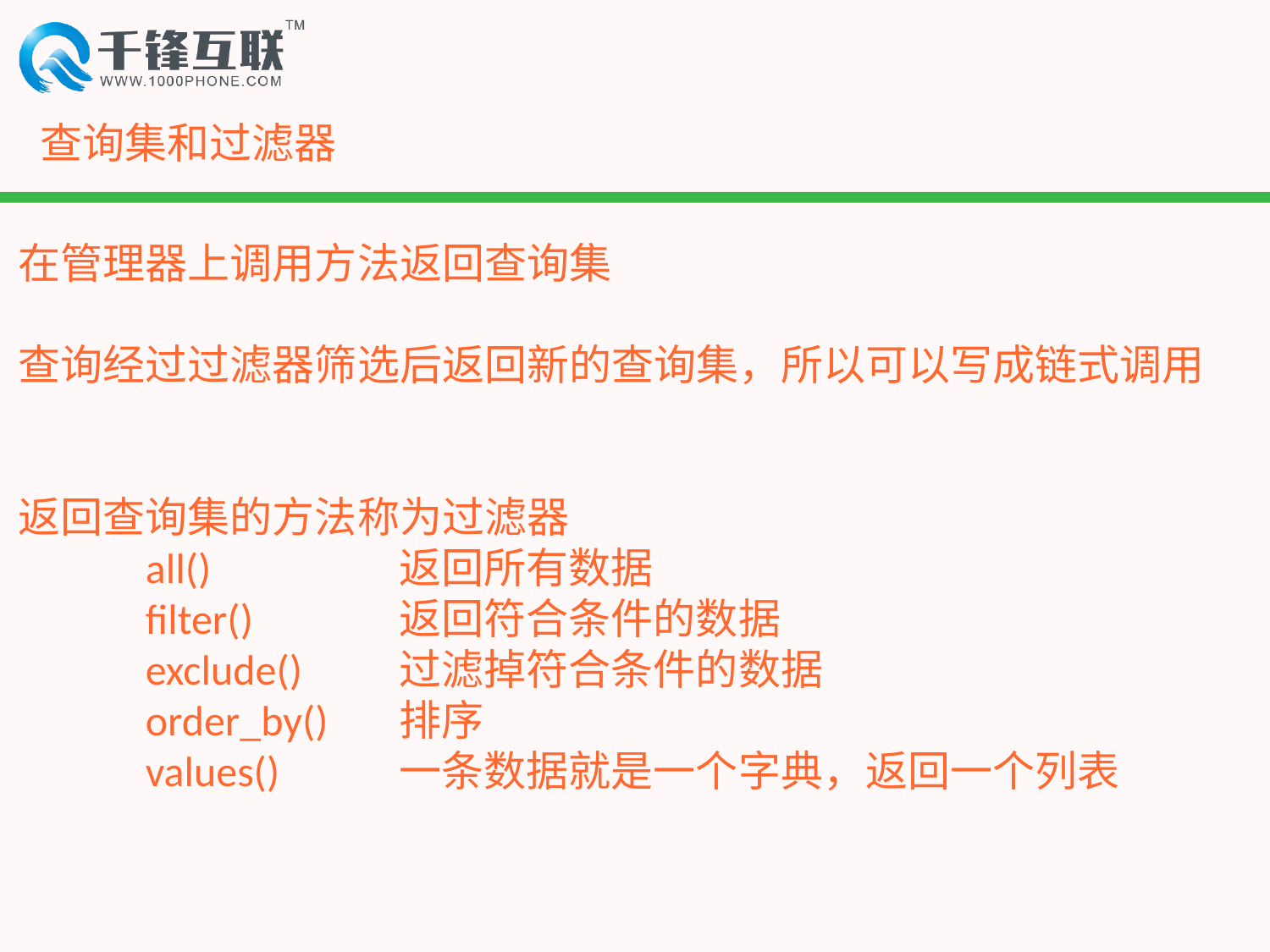

# 查询集和过滤器
在管理器上调用方法返回查询集

查询经过过滤器筛选后返回新的查询集，所以可以写成链式调用

返回查询集的方法称为过滤器
	all()		返回所有数据
	filter()		返回符合条件的数据
	exclude()	过滤掉符合条件的数据
	order_by()	排序
	values()	一条数据就是一个字典，返回一个列表